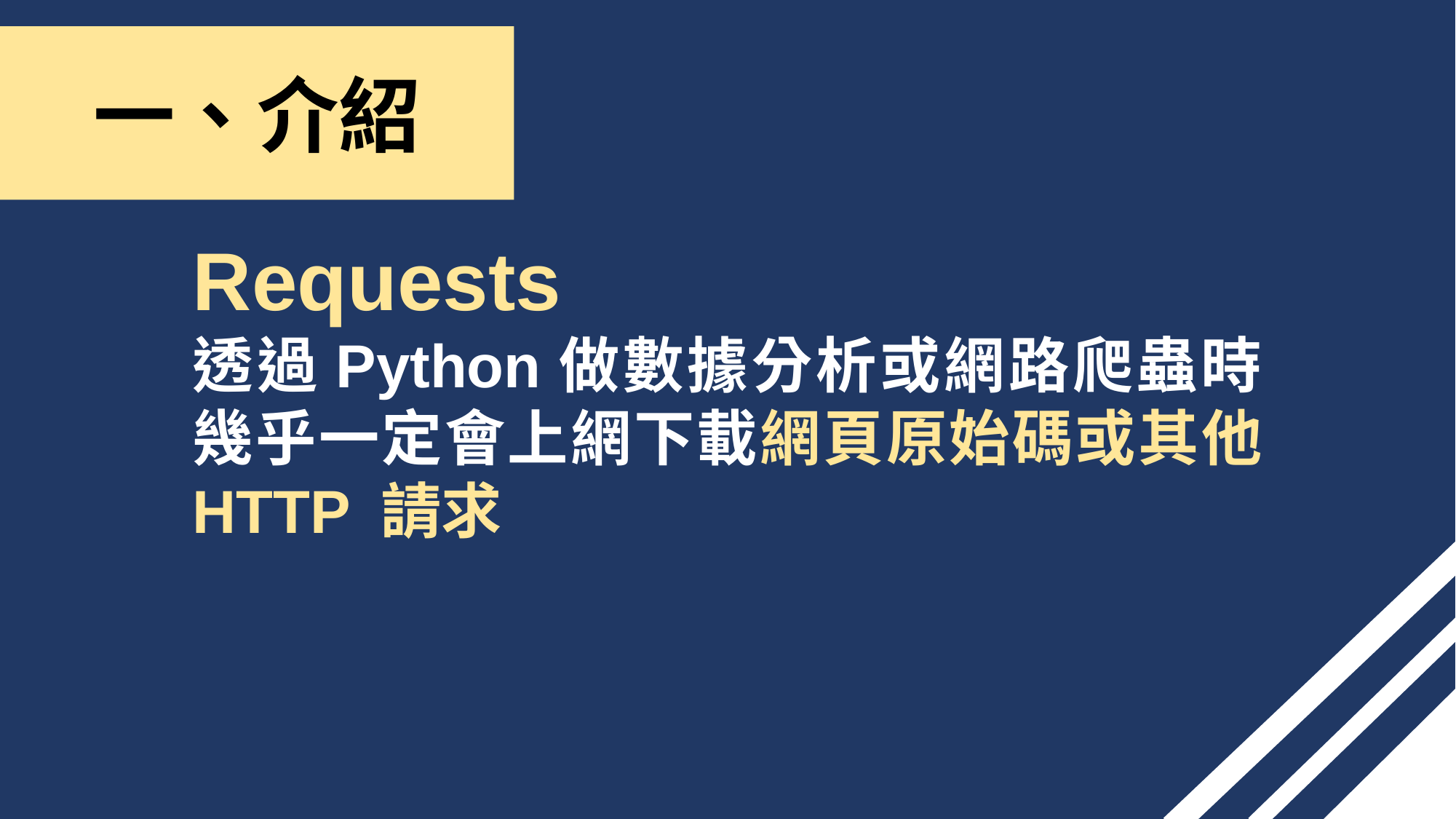

# Requests 透過Python做數據分析或網路爬蟲時幾乎一定會上網下載網頁原始碼或其他 HTTP 請求